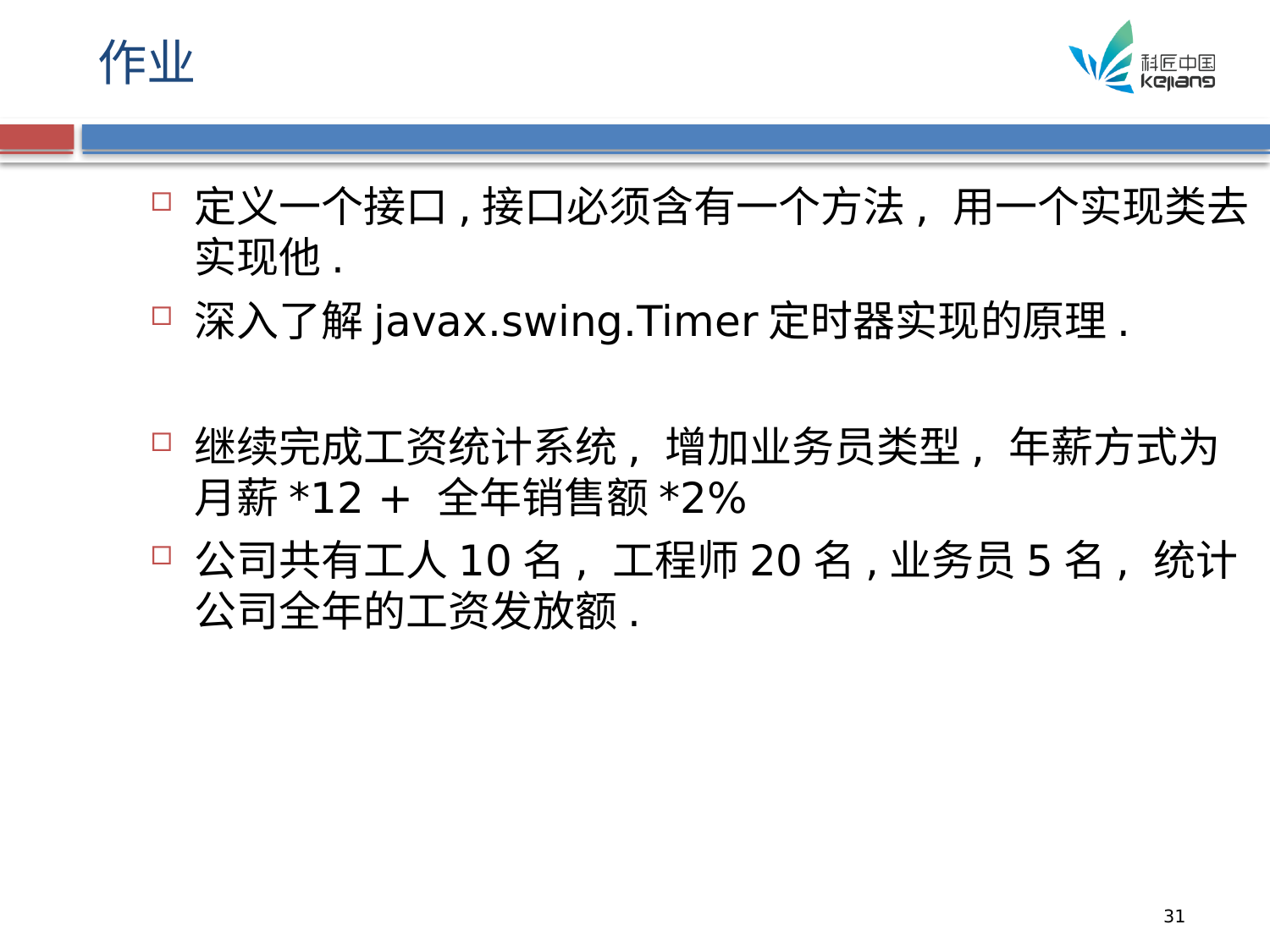

# 作业
定义一个接口,接口必须含有一个方法, 用一个实现类去实现他.
深入了解javax.swing.Timer定时器实现的原理.

继续完成工资统计系统, 增加业务员类型, 年薪方式为月薪*12 + 全年销售额*2%
公司共有工人10名, 工程师20名,业务员5名, 统计公司全年的工资发放额.

31